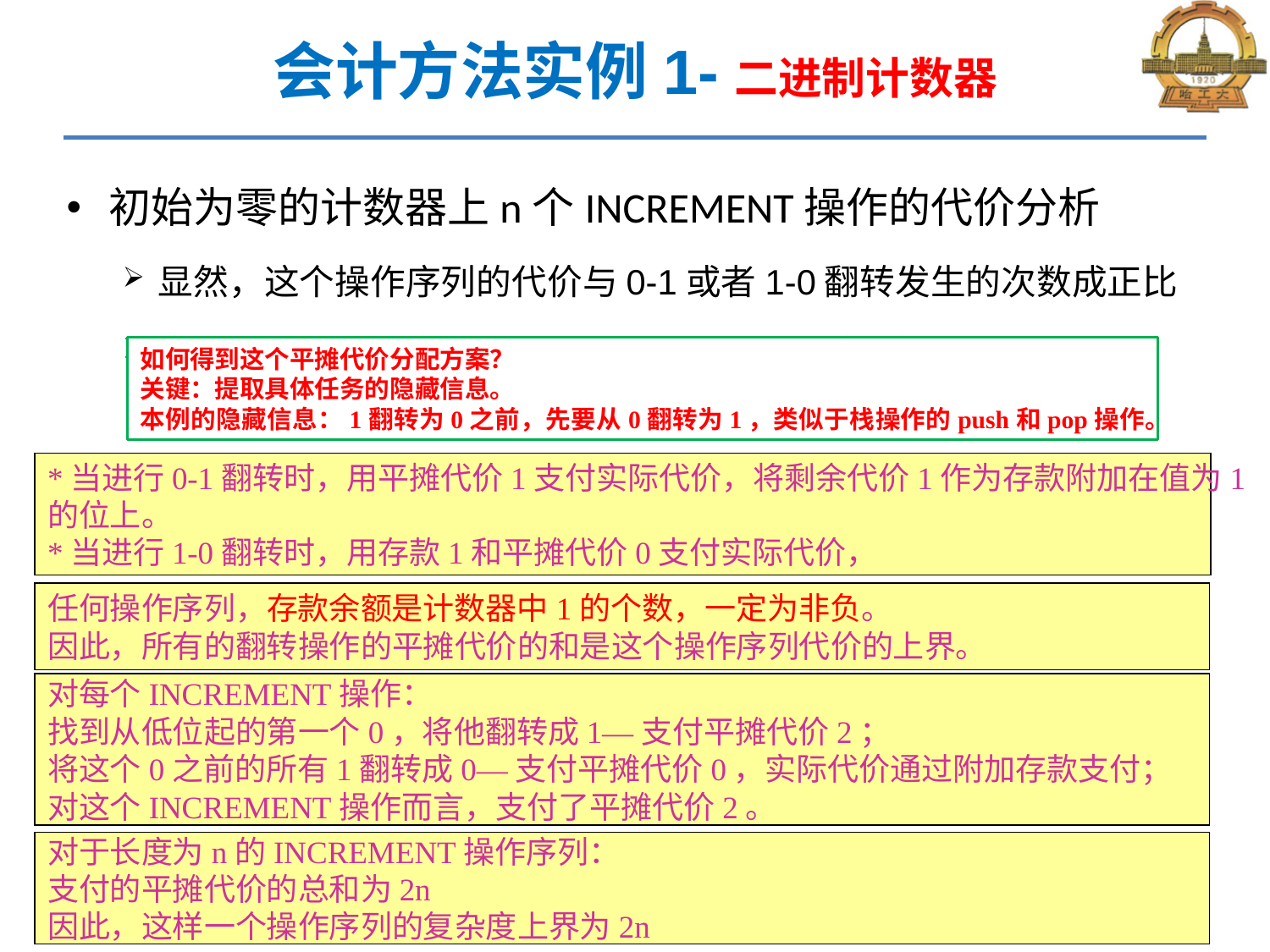

# 会计方法实例1-二进制计数器
初始为零的计数器上n个INCREMENT操作的代价分析
显然，这个操作序列的代价与0-1或者1-0翻转发生的次数成正比
定义：0-1翻转的平摊代价为2；1-0翻转的平摊代价为0

如何得到这个平摊代价分配方案？
关键：提取具体任务的隐藏信息。
本例的隐藏信息：1翻转为0之前，先要从0翻转为1，类似于栈操作的push和pop操作。
*当进行0-1翻转时，用平摊代价1支付实际代价，将剩余代价1作为存款附加在值为1
的位上。
*当进行1-0翻转时，用存款1和平摊代价0支付实际代价，
任何操作序列，存款余额是计数器中1的个数，一定为非负。
因此，所有的翻转操作的平摊代价的和是这个操作序列代价的上界。
对每个INCREMENT操作：
找到从低位起的第一个0，将他翻转成1—支付平摊代价2；
将这个0之前的所有1翻转成0—支付平摊代价0，实际代价通过附加存款支付；
对这个INCREMENT操作而言，支付了平摊代价2。
对于长度为n的INCREMENT操作序列：
支付的平摊代价的总和为2n
因此，这样一个操作序列的复杂度上界为2n
19